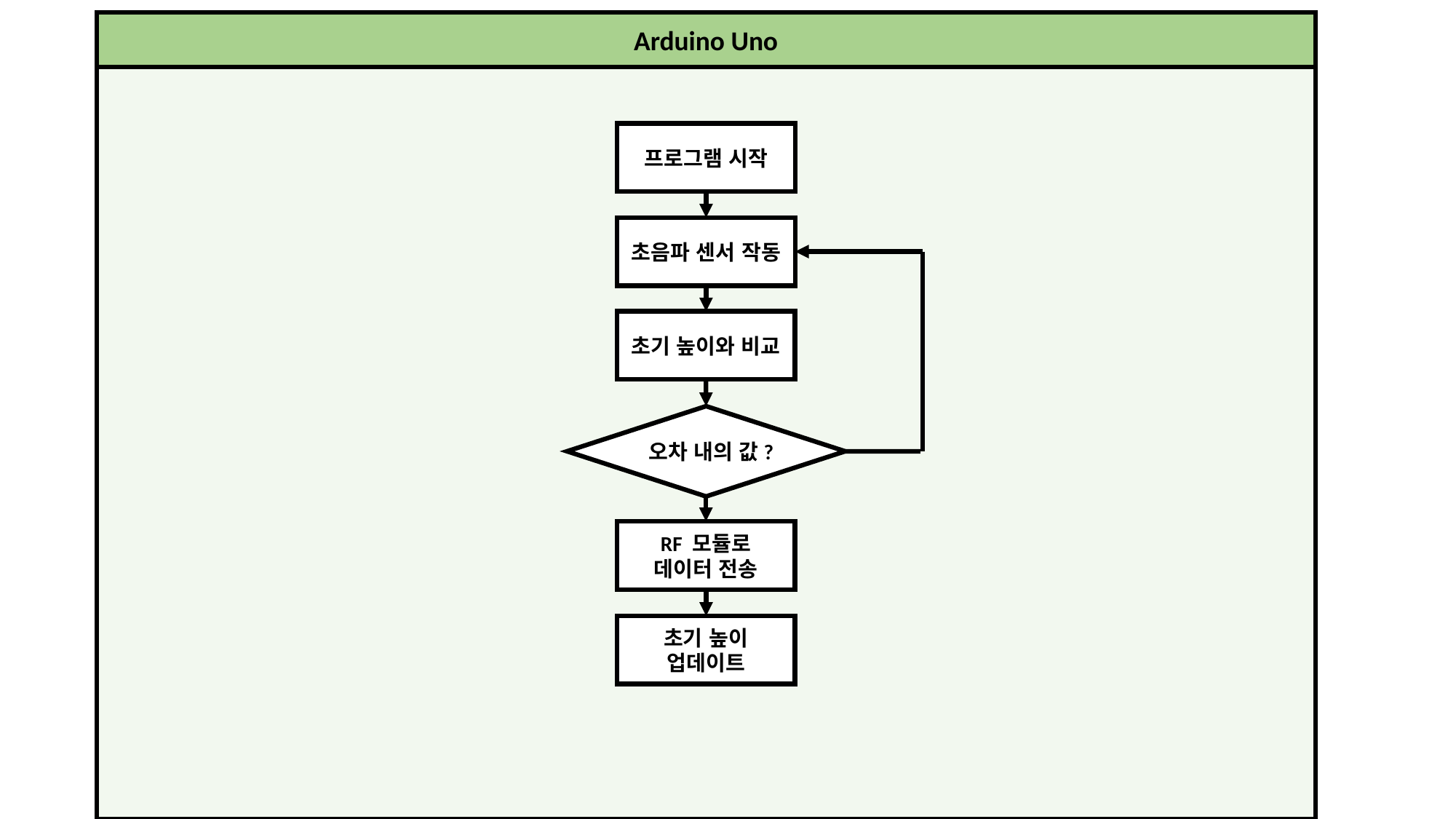

Arduino Uno

프로그램 시작
초음파 센서 작동
초기 높이와 비교
오차 내의 값?
RF 모듈로
데이터 전송
초기 높이 업데이트